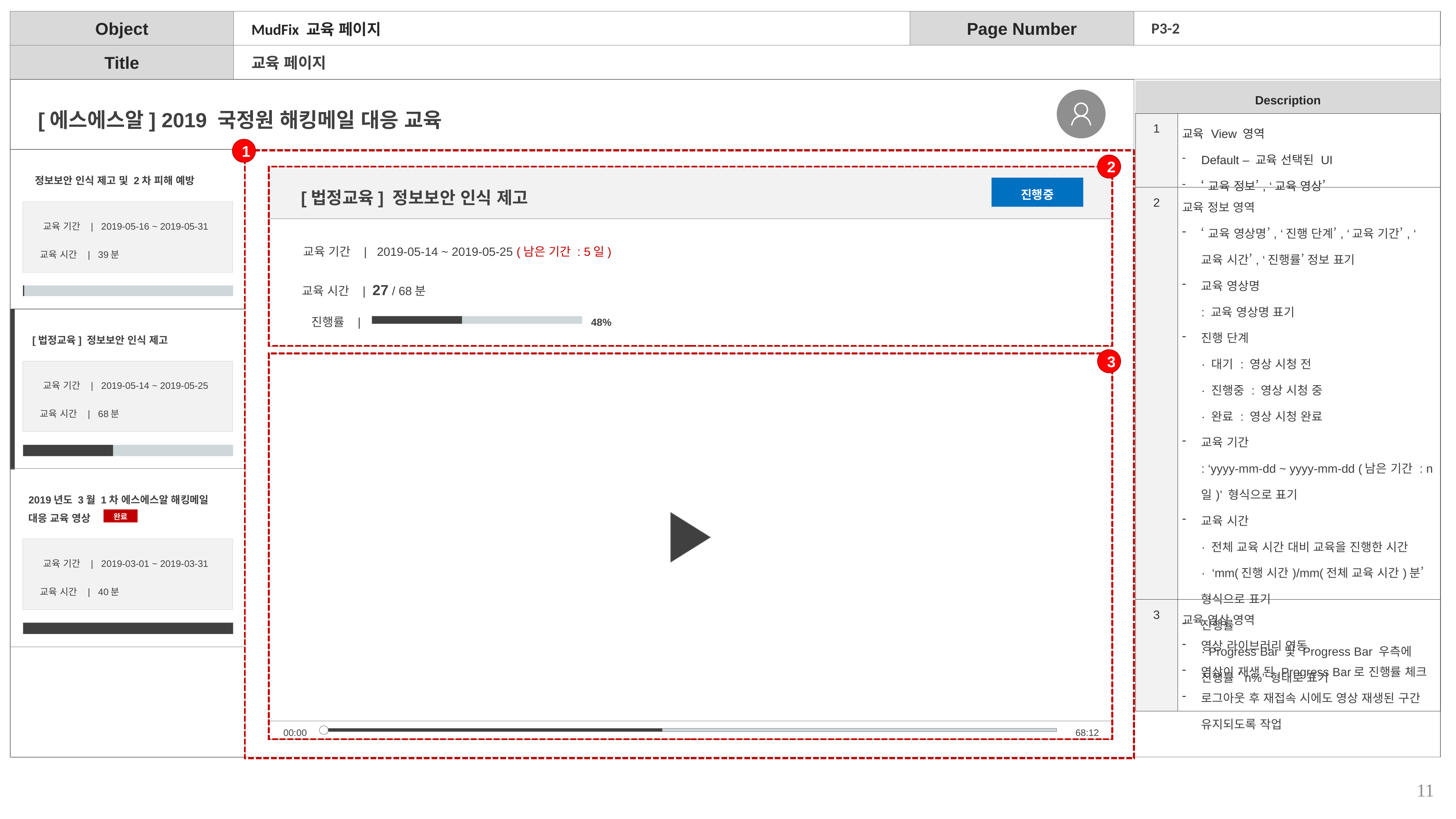

P3-2
MudFix 교육 페이지
교육 페이지

| Description |  |
| --- | --- |
| 1 | 교육 View 영역 Default – 교육 선택된 UI ‘교육 정보’, ‘교육 영상’ |
| 2 | 교육 정보 영역 ‘교육 영상명’, ‘진행 단계’, ‘교육 기간’, ‘교육 시간’, ‘진행률’ 정보 표기 교육 영상명 : 교육 영상명 표기 진행 단계 · 대기 : 영상 시청 전 · 진행중 : 영상 시청 중 · 완료 : 영상 시청 완료 교육 기간 : ‘yyyy-mm-dd ~ yyyy-mm-dd (남은 기간 : n일)’ 형식으로 표기 교육 시간 · 전체 교육 시간 대비 교육을 진행한 시간 · ‘mm(진행 시간)/mm(전체 교육 시간)분’ 형식으로 표기 진행률 · Progress Bar 및 Progress Bar 우측에 진행률 ‘n%’ 형태로 표기 |
| 3 | 교육 영상 영역 영상 라이브러리 연동 영상이 재생 된 Progress Bar로 진행률 체크 로그아웃 후 재접속 시에도 영상 재생된 구간 유지되도록 작업 |
[에스에스알] 2019 국정원 해킹메일 대응 교육

1

`

2
정보보안 인식 제고 및 2차 피해 예방

[법정교육] 정보보안 인식 제고

진행중

교육 기간   |   2019-05-16 ~ 2019-05-31
교육 시간   |   39분
교육 기간   |   2019-05-14 ~ 2019-05-25 (남은 기간 : 5일)
교육 시간   |  27 / 68분

진행률   |
48%
`

[법정교육] 정보보안 인식 제고
3

00:00
68:12

교육 기간   |   2019-05-14 ~ 2019-05-25
교육 시간   |   68분

`
2019년도 3월 1차 에스에스알 해킹메일 대응 교육 영상
완료

교육 기간   |   2019-03-01 ~ 2019-03-31
교육 시간   |   40분

11